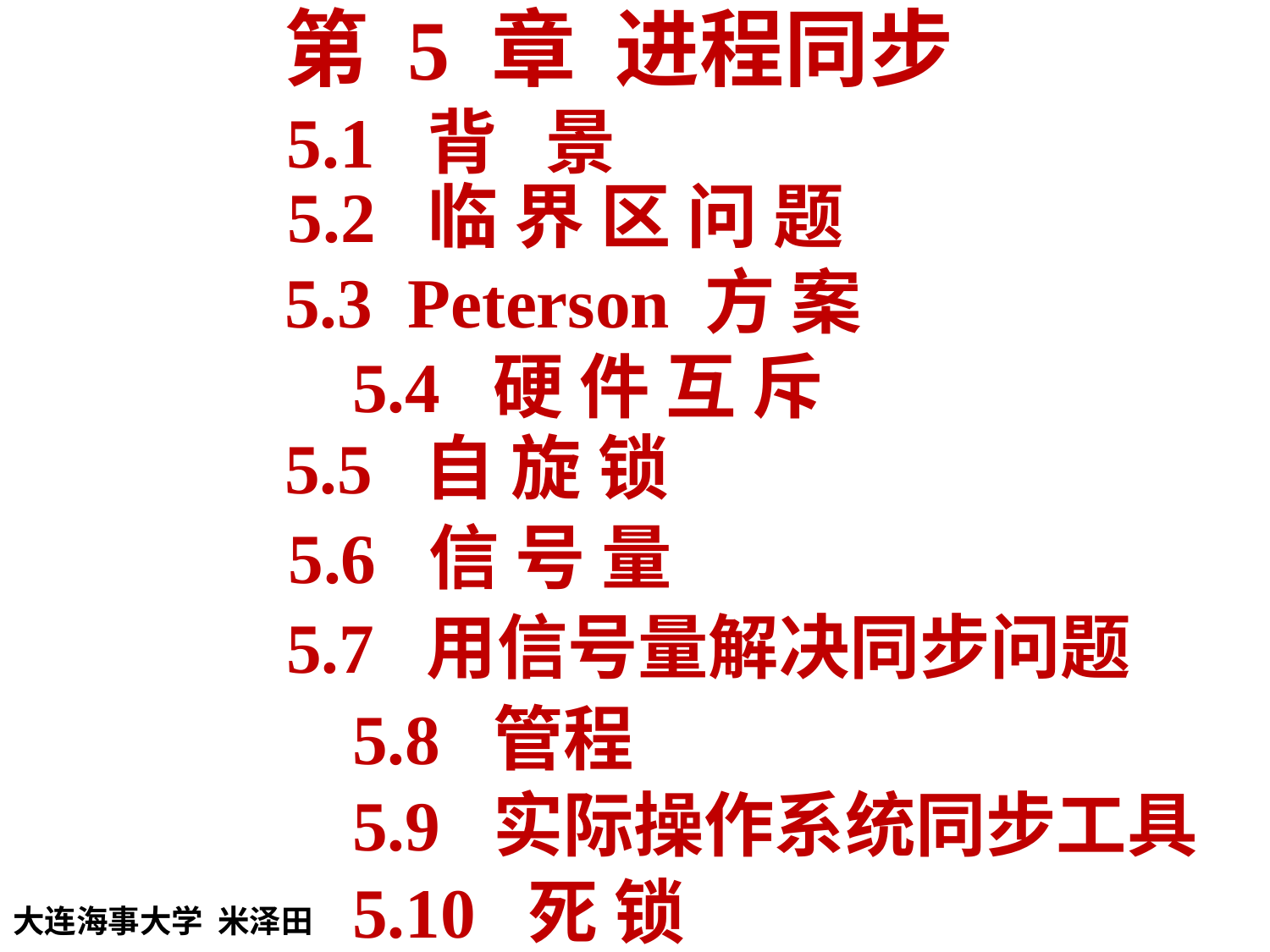

# 第 5 章  进程同步
5.1  背   景
5.2  临 界 区 问 题
5.3  Peterson 方 案
5.4  硬 件 互 斥
5.5  自 旋 锁
5.6  信 号 量
5.7  用信号量解决同步问题
5.8  管程
5.9  实际操作系统同步工具
5.10  死 锁
大连海事大学  米泽田